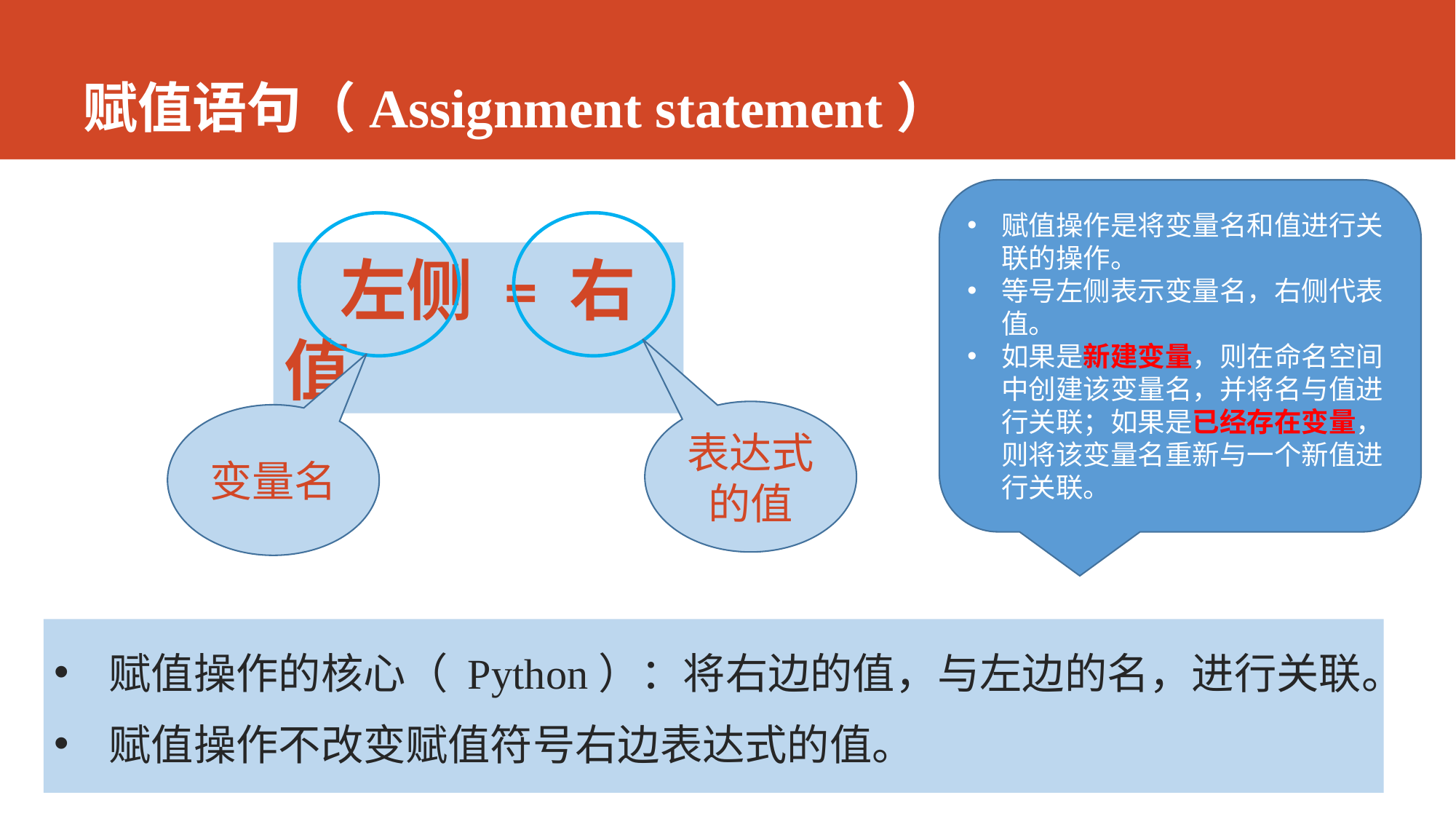

# 赋值语句（Assignment statement）
赋值操作是将变量名和值进行关联的操作。
等号左侧表示变量名，右侧代表值。
如果是新建变量，则在命名空间中创建该变量名，并将名与值进行关联；如果是已经存在变量，则将该变量名重新与一个新值进行关联。

变量名

表达式的值
   左侧 = 右值
赋值操作的核心（ Python）：将右边的值，与左边的名，进行关联。
赋值操作不改变赋值符号右边表达式的值。